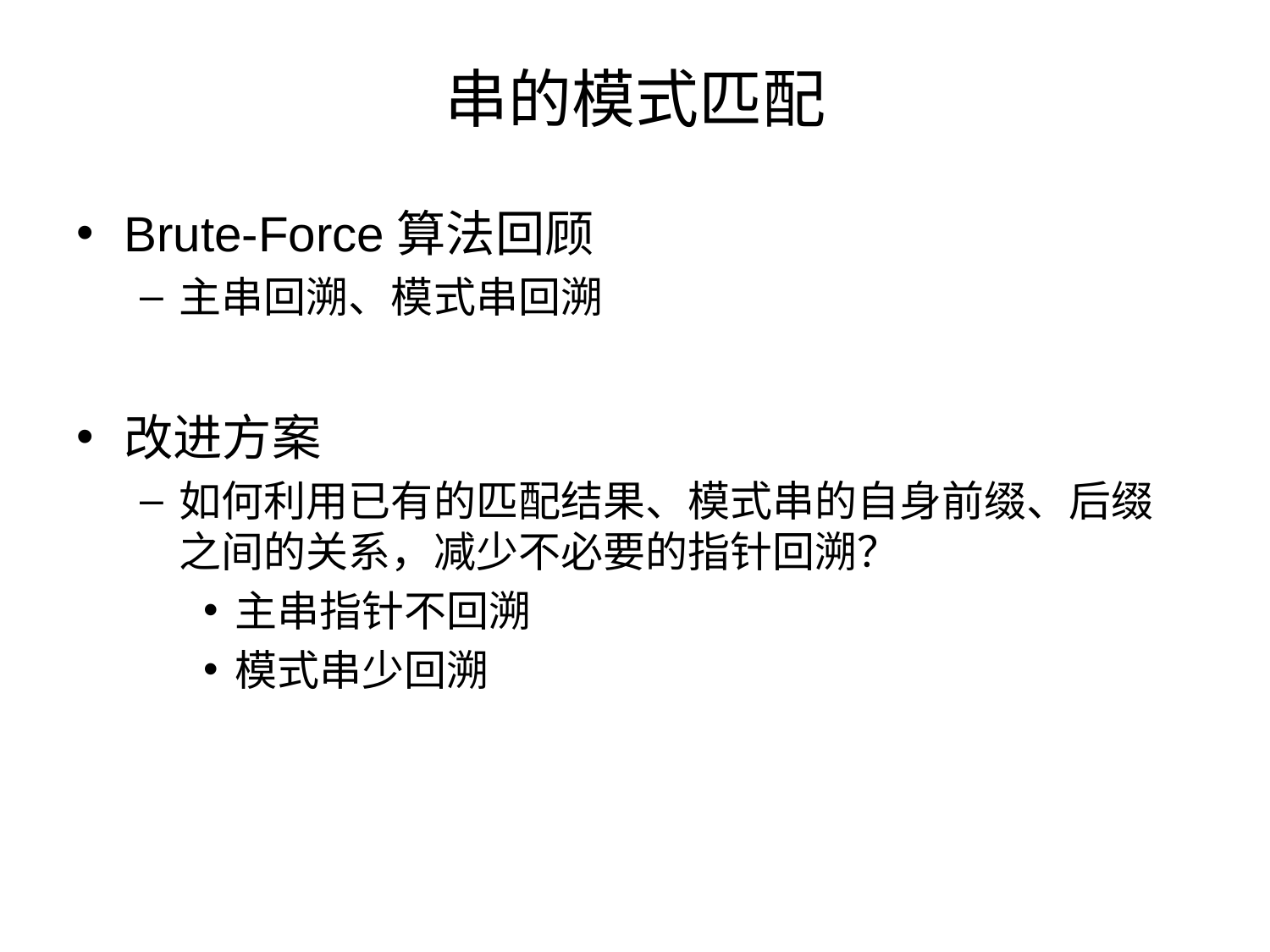

# 串的模式匹配
Brute-Force算法回顾
主串回溯、模式串回溯

改进方案
如何利用已有的匹配结果、模式串的自身前缀、后缀之间的关系，减少不必要的指针回溯？
主串指针不回溯
模式串少回溯